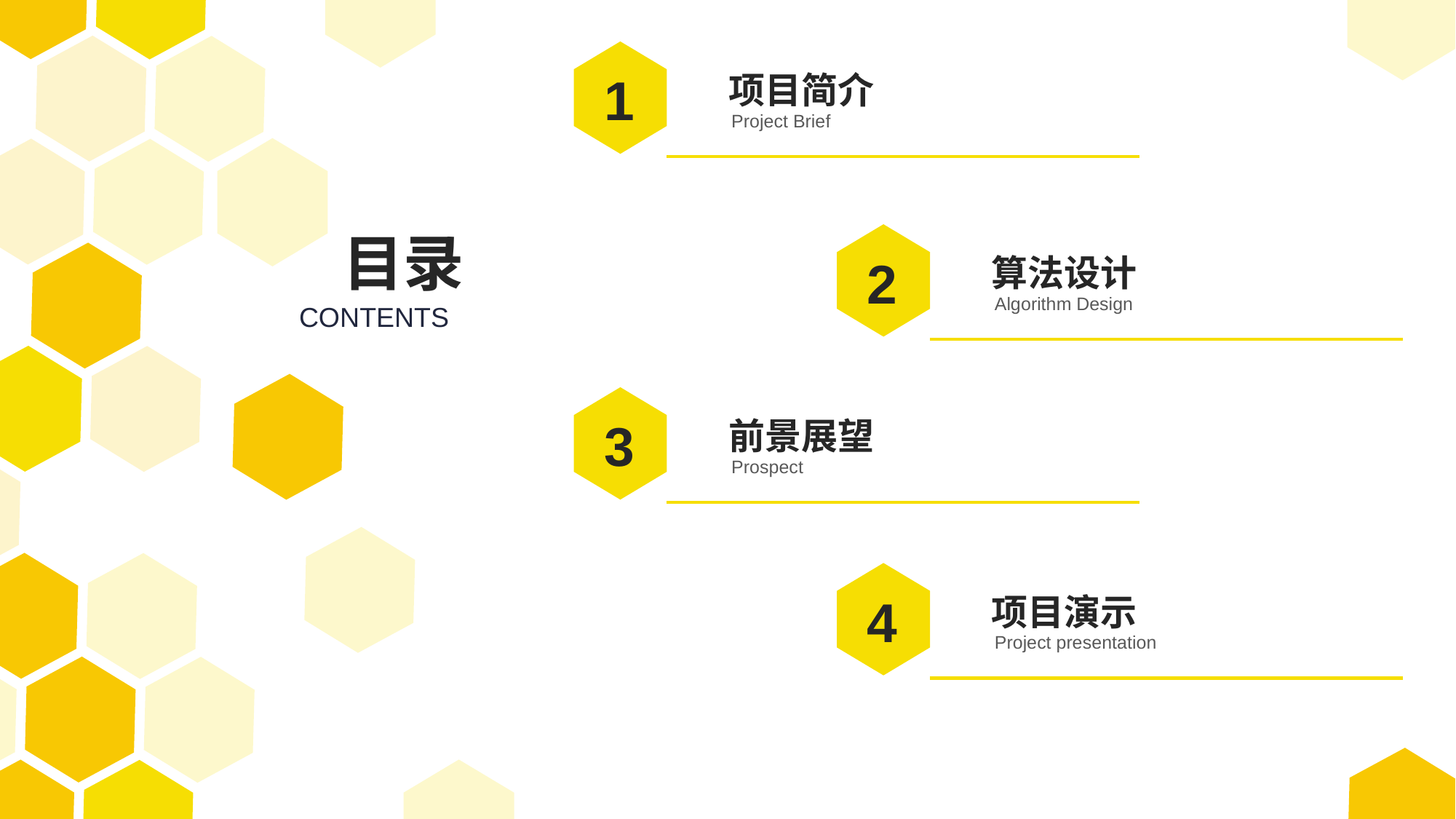

1
项目简介
01
Project Brief
目录

2
算法设计
01
Algorithm Design
CONTENTS

3
前景展望
0
Prospect

4
项目演示
01
Project presentation